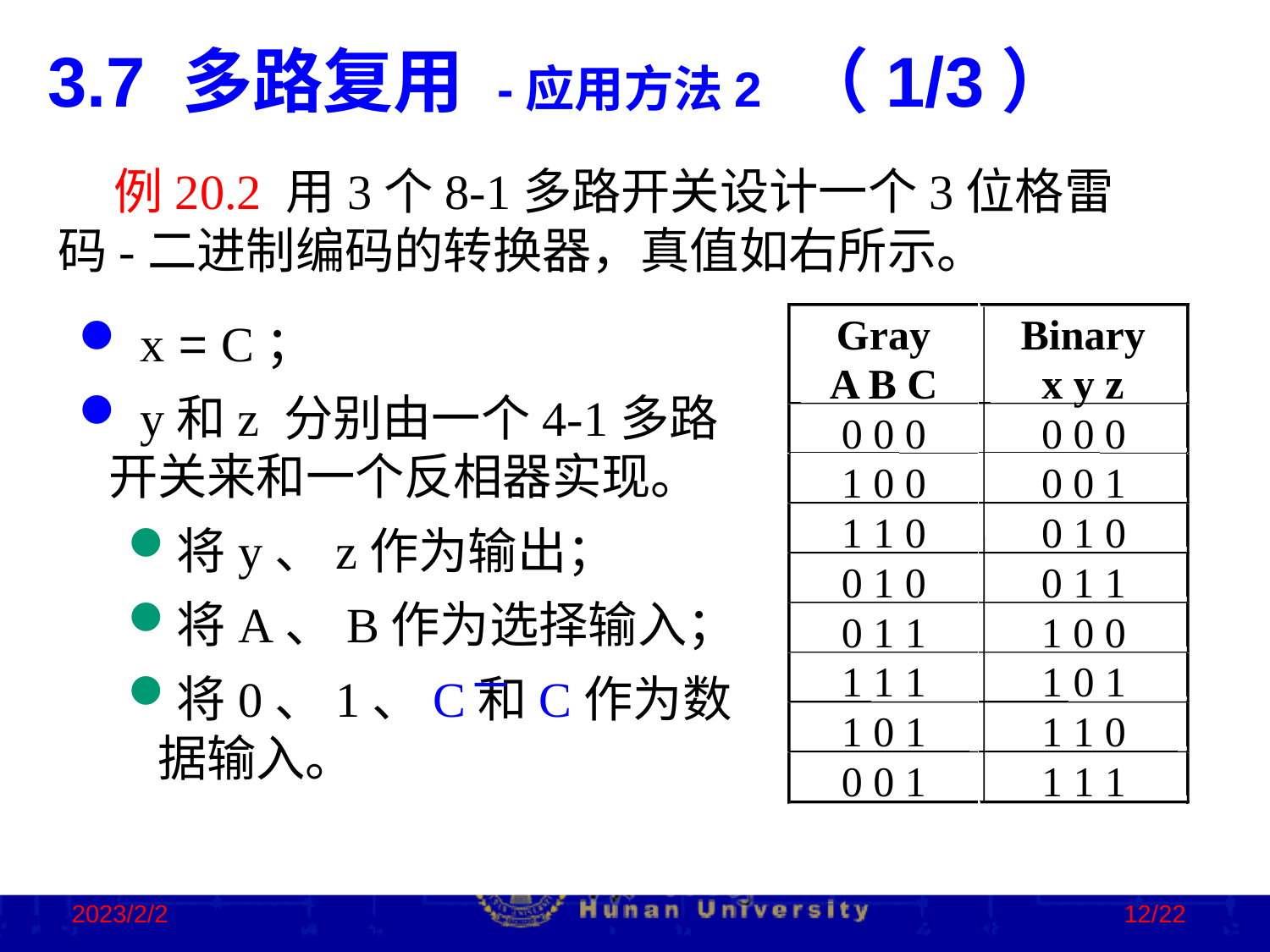

3.7 多路复用 -应用方法2 （1/3）
    例20.2 用3个8-1多路开关设计一个3位格雷码-二进制编码的转换器，真值如右所示。

Gray
Binary
A B C
x y z

0
0
0
0
0
0

1 0
0
0
0 1

1
1 0
0 1 0

0 1 0
0 1
1

0 1
1
1 0
0

1
1
1
1 0 1

1 0 1
1
1 0

0
0 1
1
1
1

 x = C；
 y和z 分别由一个4-1多路开关来和一个反相器实现。
将y、z作为输出；
将A、B作为选择输入；
将0、1、C和C作为数据输入。

2023/2/2
12/22